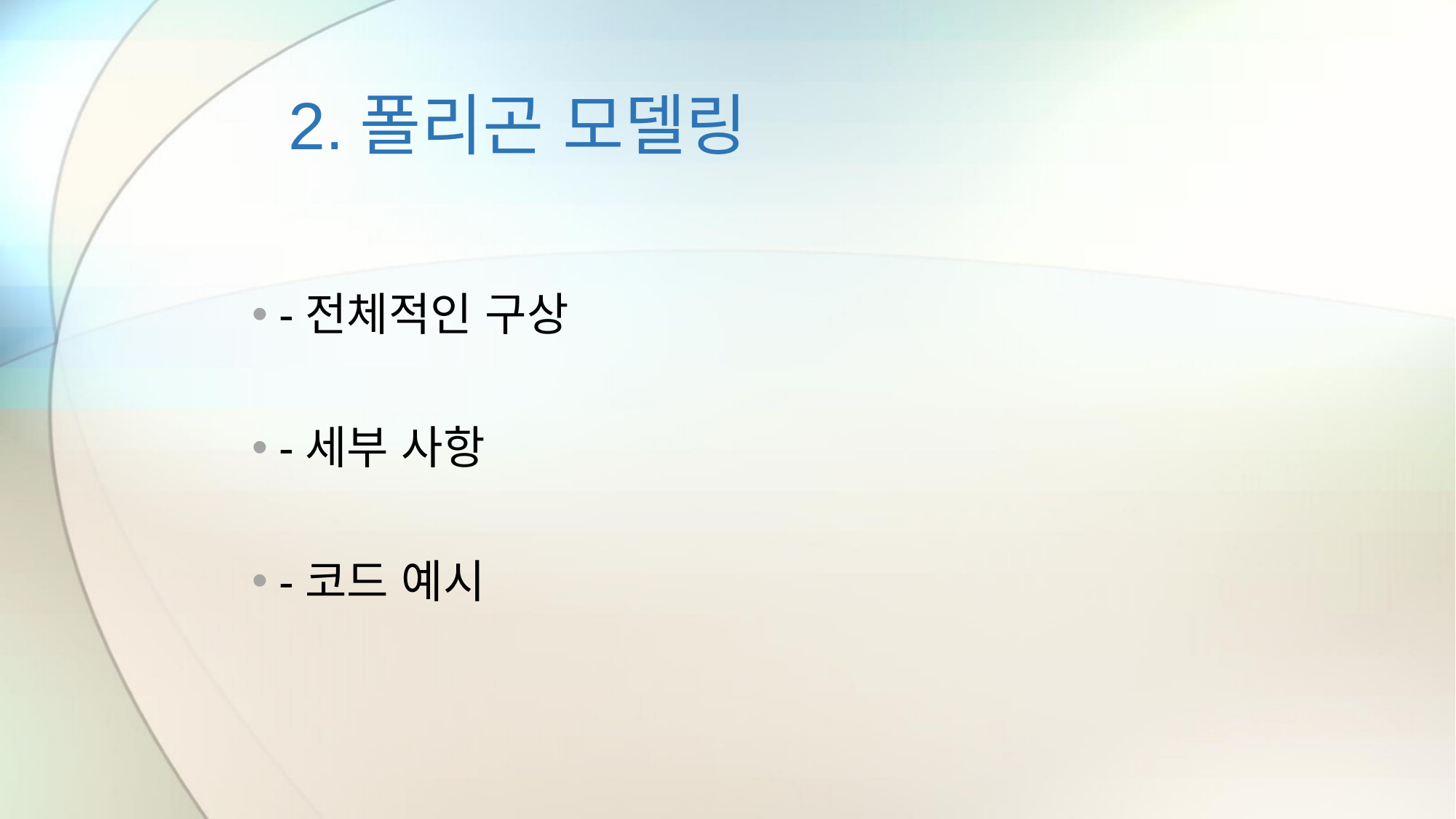

# 2.폴리곤 모델링

-전체적인 구상

-세부 사항

-코드 예시